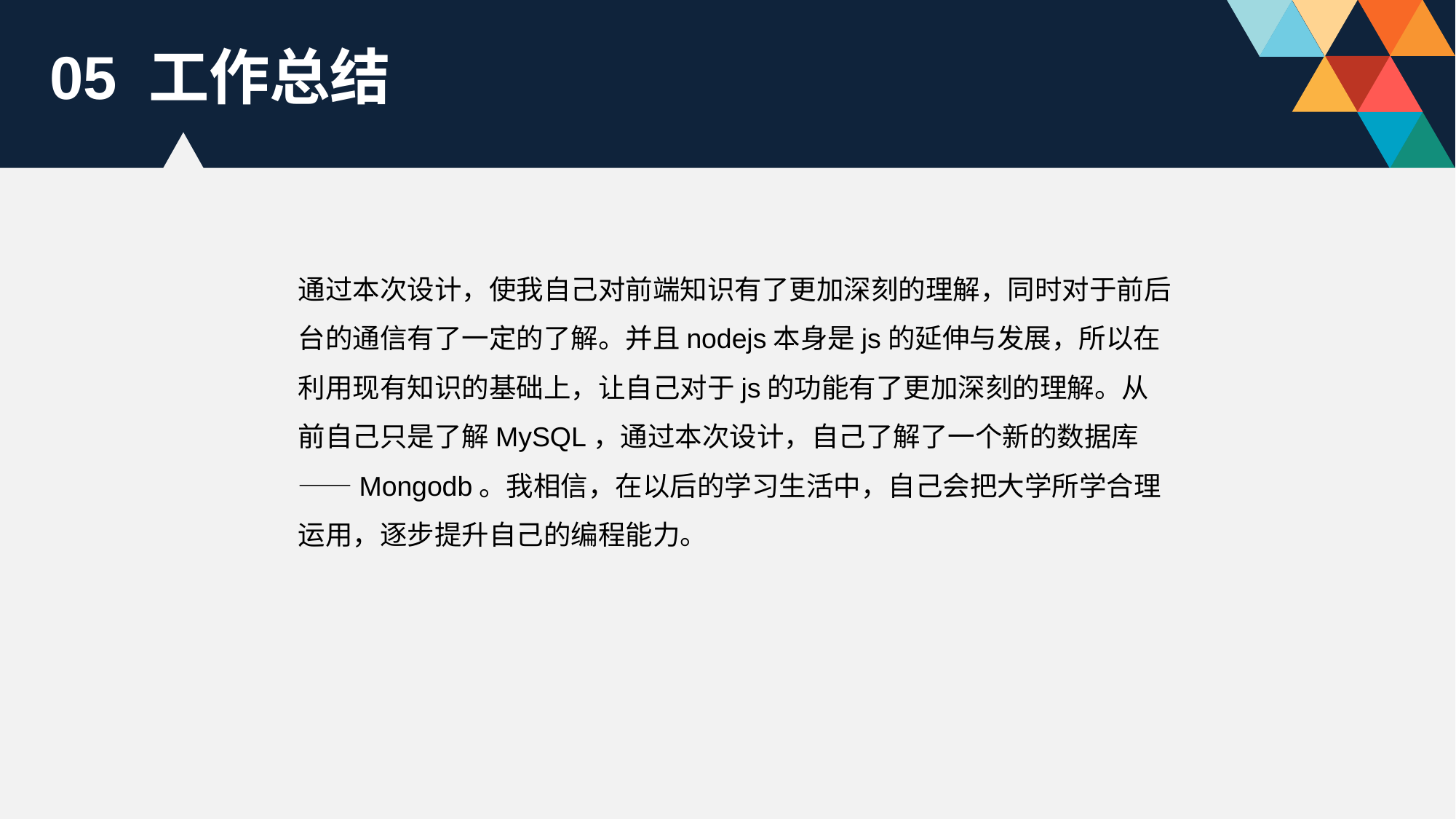

05 工作总结
通过本次设计，使我自己对前端知识有了更加深刻的理解，同时对于前后台的通信有了一定的了解。并且nodejs本身是js的延伸与发展，所以在利用现有知识的基础上，让自己对于js的功能有了更加深刻的理解。从前自己只是了解MySQL，通过本次设计，自己了解了一个新的数据库——Mongodb。我相信，在以后的学习生活中，自己会把大学所学合理运用，逐步提升自己的编程能力。